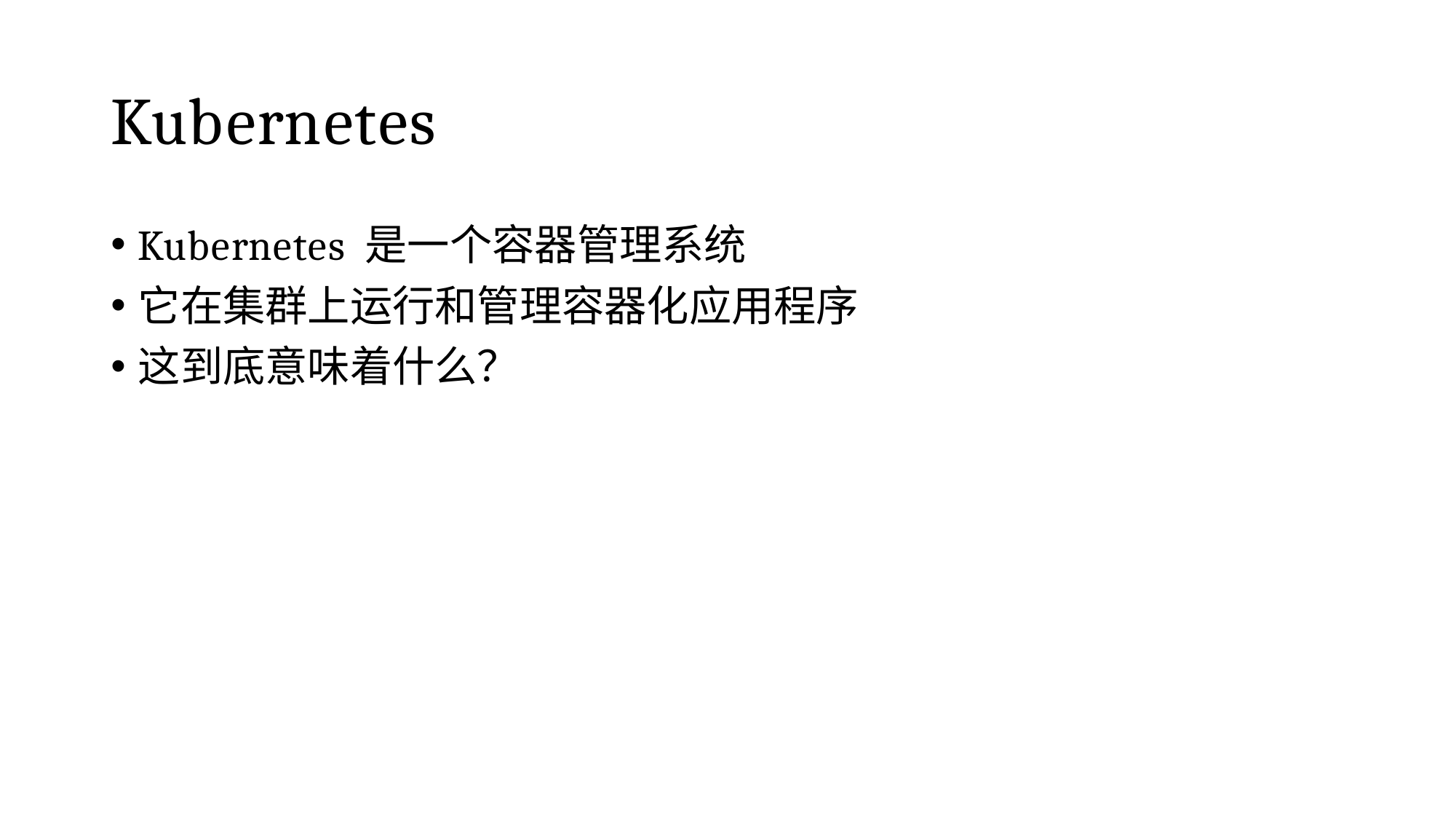

# Kubernetes
Kubernetes 是一个容器管理系统
它在集群上运行和管理容器化应用程序
这到底意味着什么？